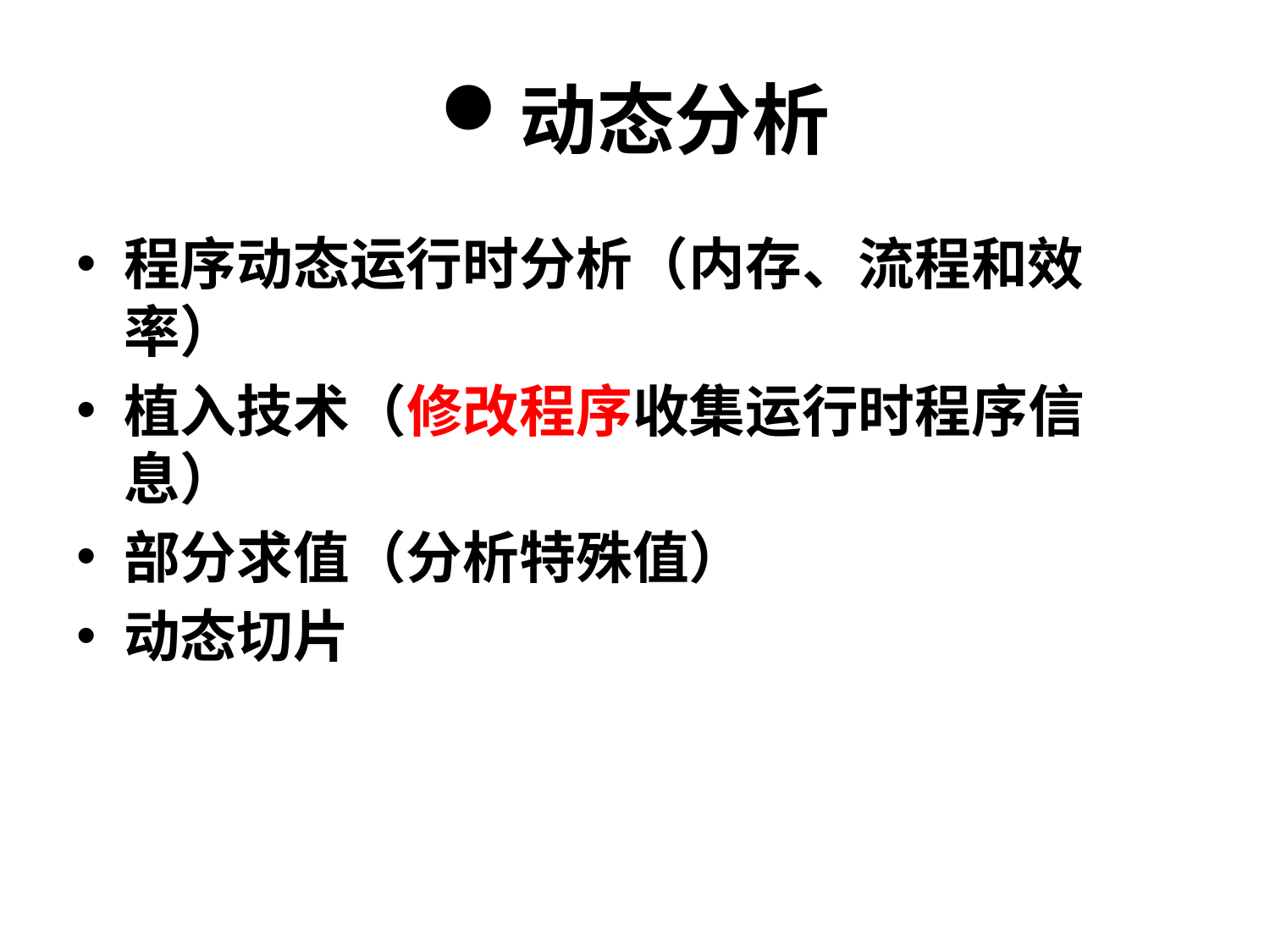

# 动态分析
程序动态运行时分析（内存、流程和效率）
植入技术（修改程序收集运行时程序信息）
部分求值（分析特殊值）
动态切片